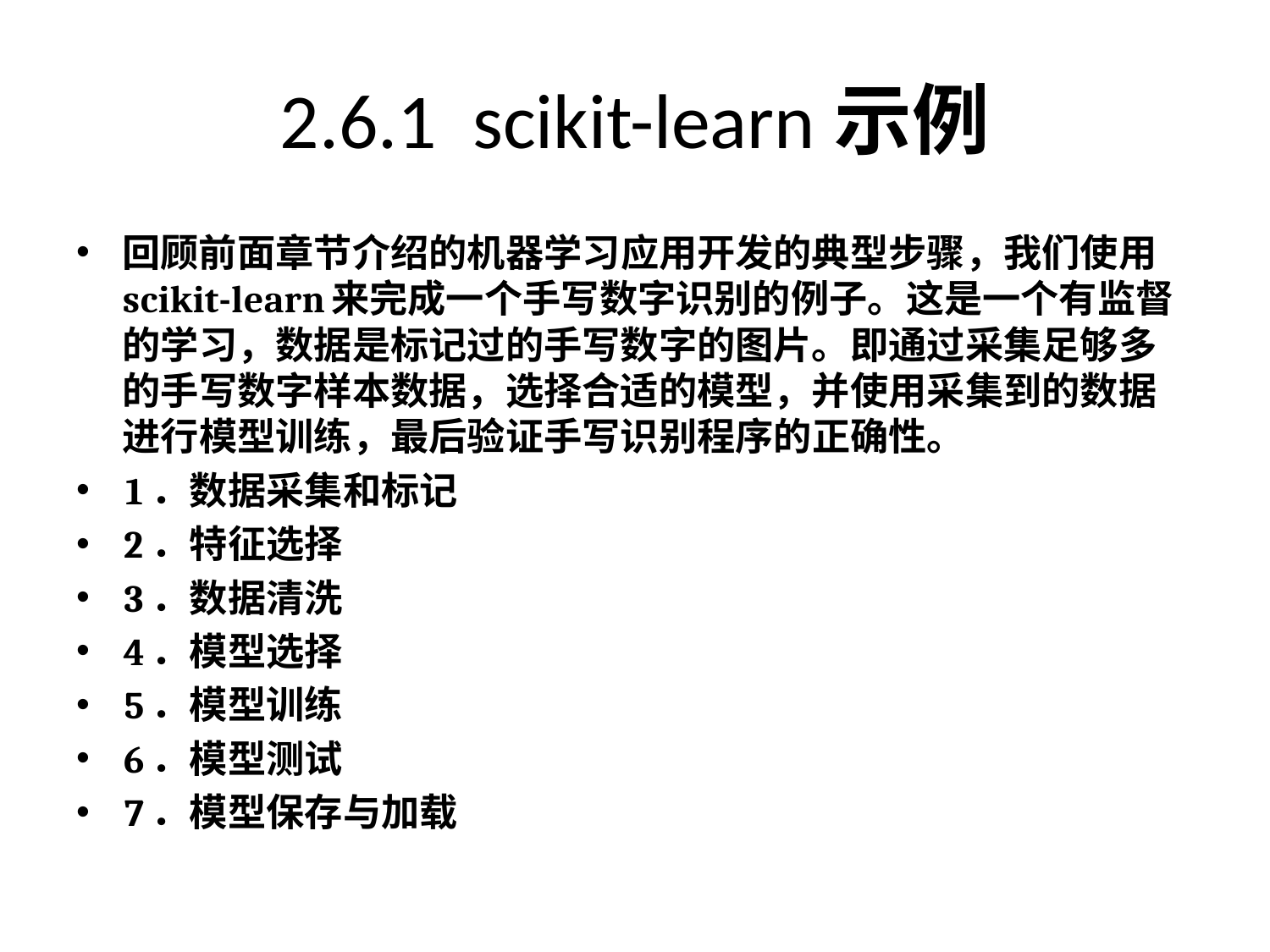

# 2.6.1  scikit-learn示例
回顾前面章节介绍的机器学习应用开发的典型步骤，我们使用scikit-learn来完成一个手写数字识别的例子。这是一个有监督的学习，数据是标记过的手写数字的图片。即通过采集足够多的手写数字样本数据，选择合适的模型，并使用采集到的数据进行模型训练，最后验证手写识别程序的正确性。
1．数据采集和标记
2．特征选择
3．数据清洗
4．模型选择
5．模型训练
6．模型测试
7．模型保存与加载